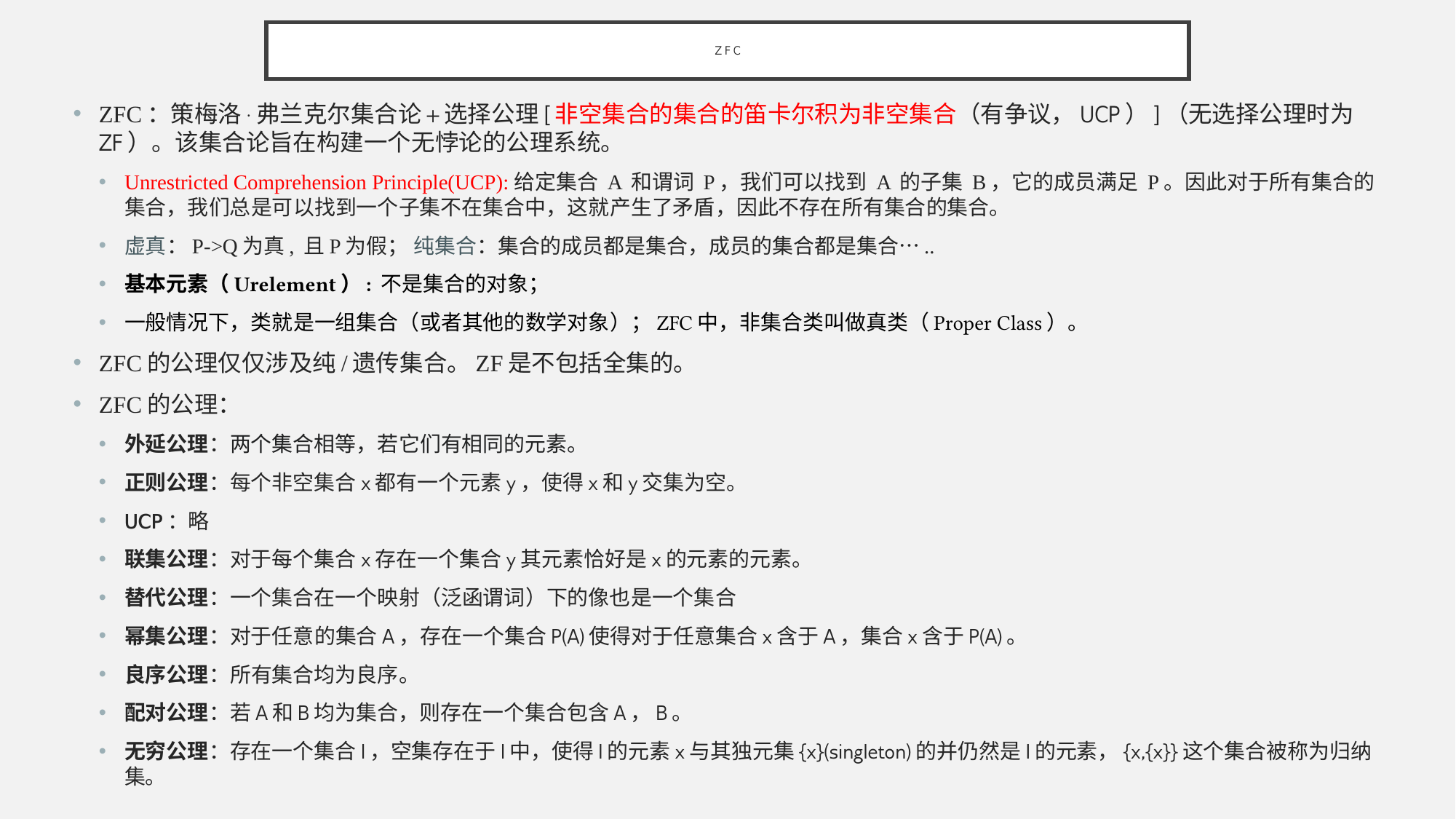

# ZFC
ZFC：策梅洛·弗兰克尔集合论+选择公理[非空集合的集合的笛卡尔积为非空集合（有争议，UCP）]（无选择公理时为ZF）。该集合论旨在构建一个无悖论的公理系统。
Unrestricted Comprehension Principle(UCP):给定集合 A 和谓词 P，我们可以找到 A 的子集 B，它的成员满足 P。因此对于所有集合的集合，我们总是可以找到一个子集不在集合中，这就产生了矛盾，因此不存在所有集合的集合。
虚真：P->Q为真, 且P为假； 纯集合：集合的成员都是集合，成员的集合都是集合…..
基本元素（Urelement）: 不是集合的对象；
一般情况下，类就是一组集合（或者其他的数学对象）；ZFC中，非集合类叫做真类（Proper Class）。
ZFC的公理仅仅涉及纯/遗传集合。ZF是不包括全集的。
ZFC的公理：
外延公理：两个集合相等，若它们有相同的元素。
正则公理：每个非空集合x都有一个元素y，使得x和y交集为空。
UCP：略
联集公理：对于每个集合x存在一个集合y其元素恰好是x的元素的元素。
替代公理：一个集合在一个映射（泛函谓词）下的像也是一个集合
幂集公理：对于任意的集合A，存在一个集合P(A)使得对于任意集合x含于A，集合x含于P(A)。
良序公理：所有集合均为良序。
配对公理：若A和B均为集合，则存在一个集合包含A，B。
无穷公理：存在一个集合I，空集存在于I中，使得I的元素x与其独元集{x}(singleton)的并仍然是I的元素，{x,{x}}这个集合被称为归纳集。